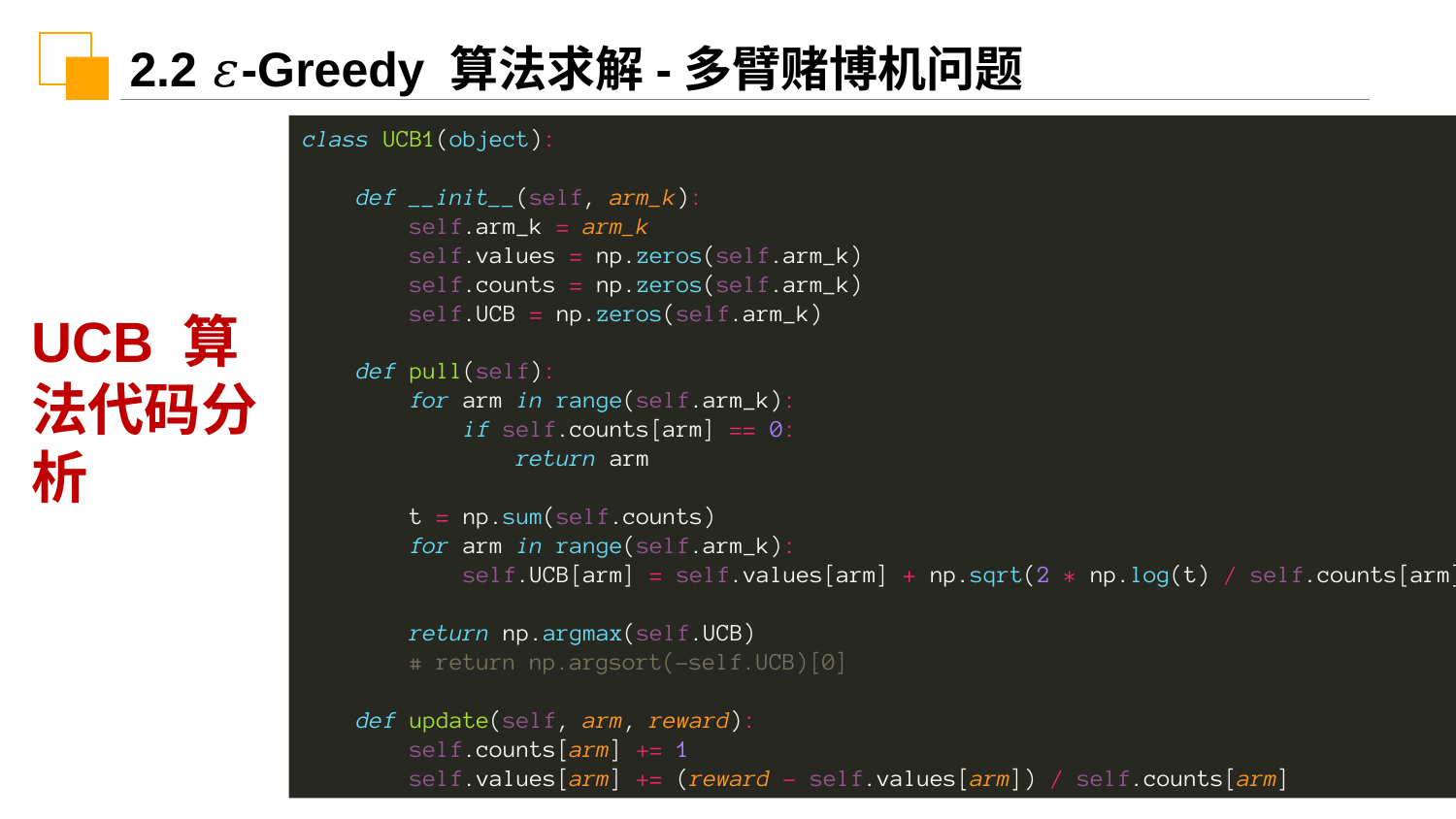

2.2 𝜀-Greedy 算法求解-多臂赌博机问题
class UCB1(object):
    def __init__(self, arm_k):
        self.arm_k = arm_k
        self.values = np.zeros(self.arm_k)
        self.counts = np.zeros(self.arm_k)
        self.UCB = np.zeros(self.arm_k)
    def pull(self):
        for arm in range(self.arm_k):
            if self.counts[arm] == 0:
                return arm
        t = np.sum(self.counts)
        for arm in range(self.arm_k):
            self.UCB[arm] = self.values[arm] + np.sqrt(2 * np.log(t) / self.counts[arm])
        return np.argmax(self.UCB)
        # return np.argsort(-self.UCB)[0]
    def update(self, arm, reward):
        self.counts[arm] += 1
        self.values[arm] += (reward - self.values[arm]) / self.counts[arm]
UCB 算法代码分析